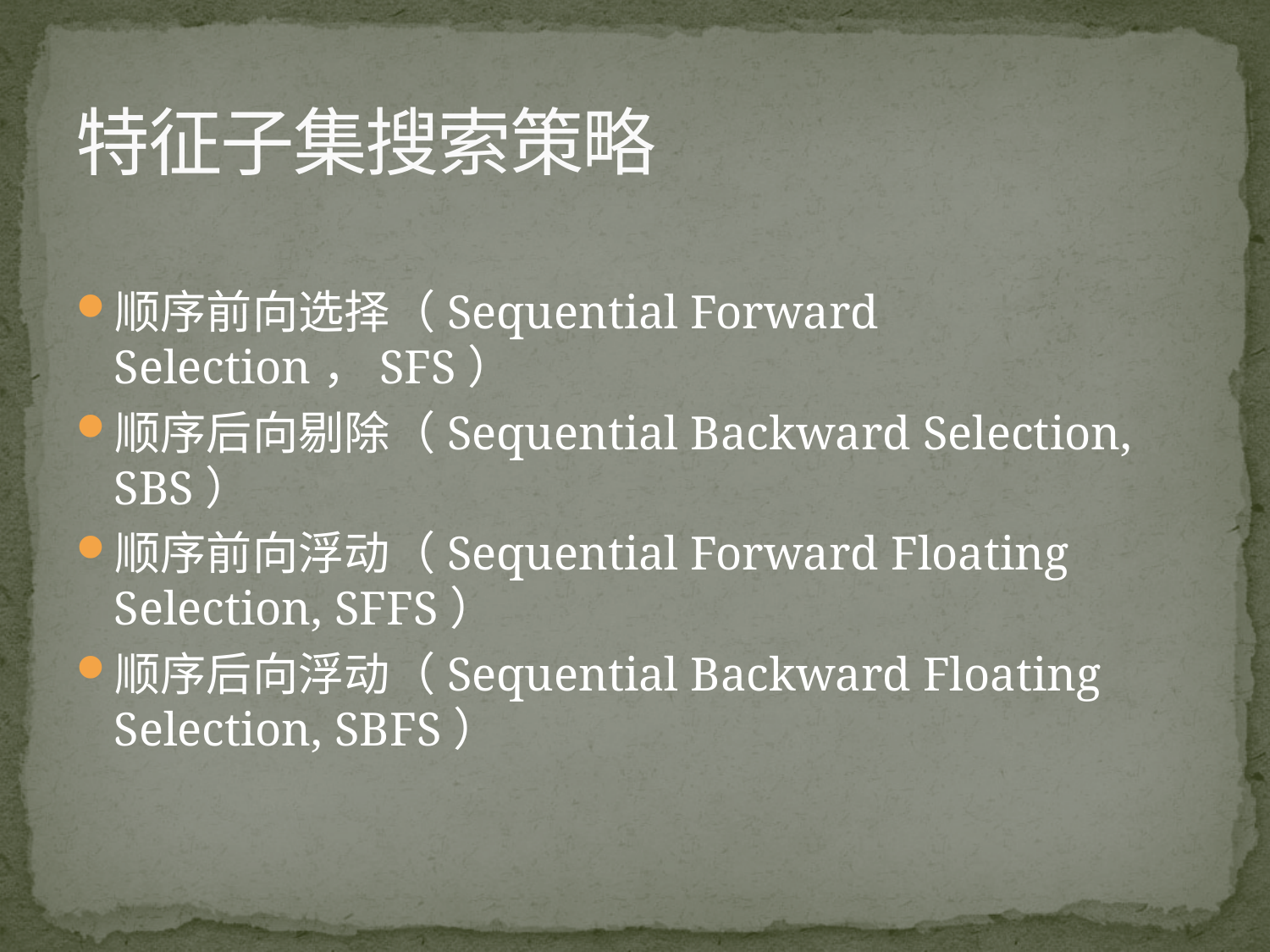

# 特征子集搜索策略

顺序前向选择（Sequential Forward Selection，SFS）
顺序后向剔除（Sequential Backward Selection, SBS）
顺序前向浮动（Sequential Forward Floating Selection, SFFS）
顺序后向浮动（Sequential Backward Floating Selection, SBFS）